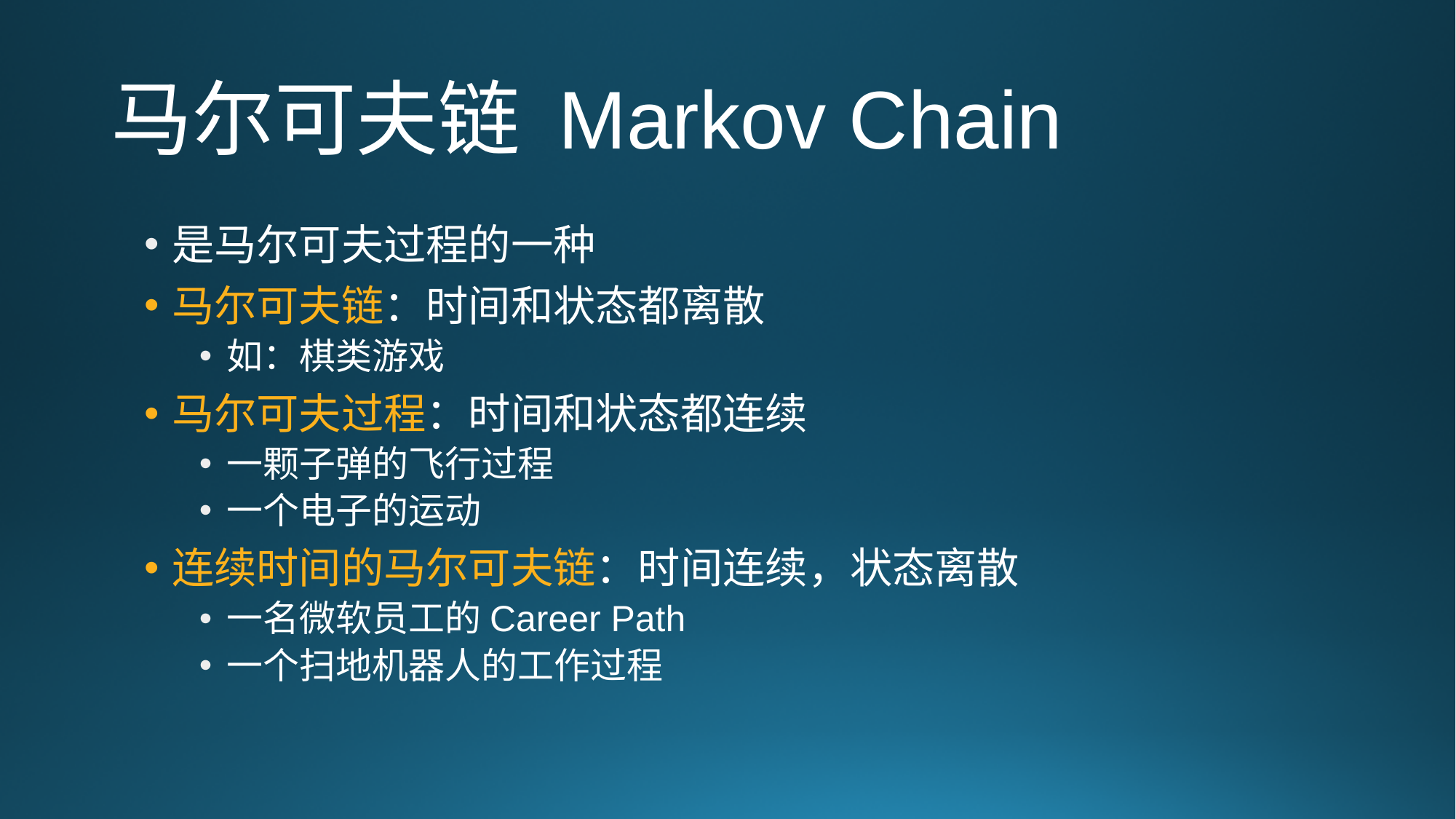

# 马尔可夫链 Markov Chain
是马尔可夫过程的一种
马尔可夫链：时间和状态都离散
如：棋类游戏
马尔可夫过程：时间和状态都连续
一颗子弹的飞行过程
一个电子的运动
连续时间的马尔可夫链：时间连续，状态离散
一名微软员工的Career Path
一个扫地机器人的工作过程